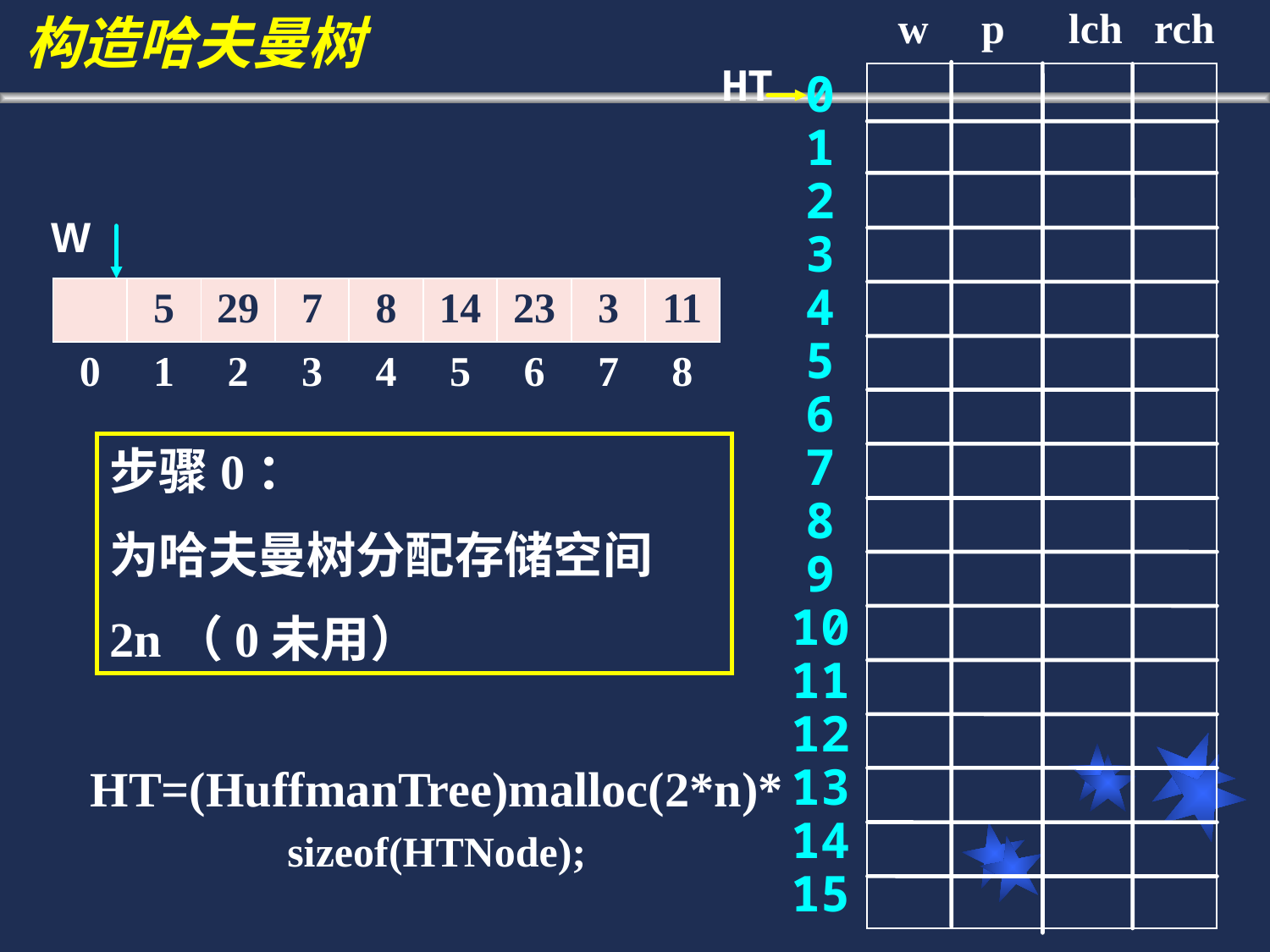

w     p      lch   rch
构造哈夫曼树
HT

0
1
2
3
4
5
6
7
8
9
10
11
12
13
14
15

W

|  | 5 | 29 | 7 | 8 | 14 | 23 | 3 | 11 |
| --- | --- | --- | --- | --- | --- | --- | --- | --- |
| 0 | 1 | 2 | 3 | 4 | 5 | 6 | 7 | 8 |
步骤0：
为哈夫曼树分配存储空间
2n（0未用）
HT=(HuffmanTree)malloc(2*n)*
sizeof(HTNode);